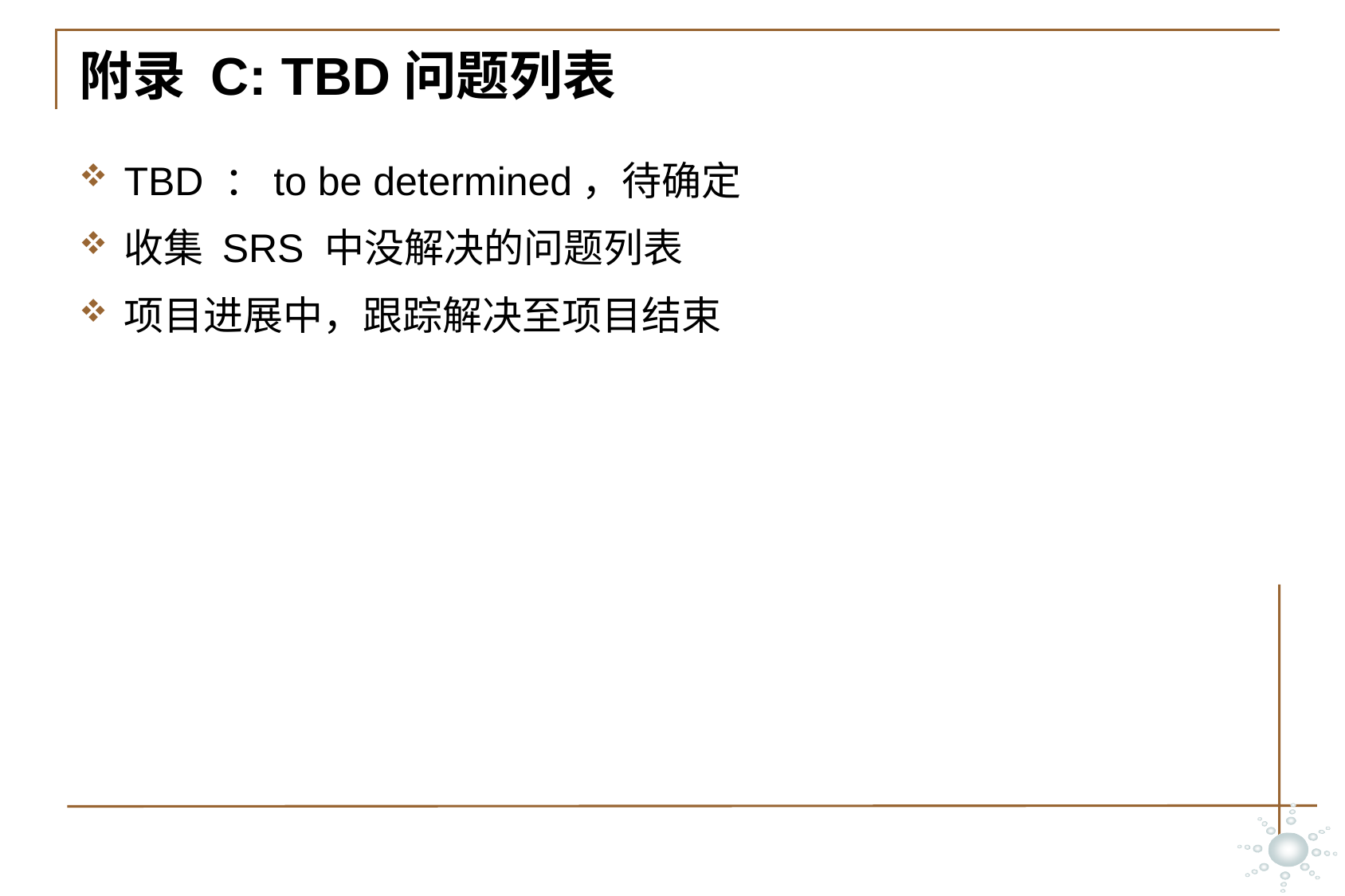

# 附录 C: TBD问题列表
TBD ：to be determined，待确定
收集 SRS 中没解决的问题列表
项目进展中，跟踪解决至项目结束
43